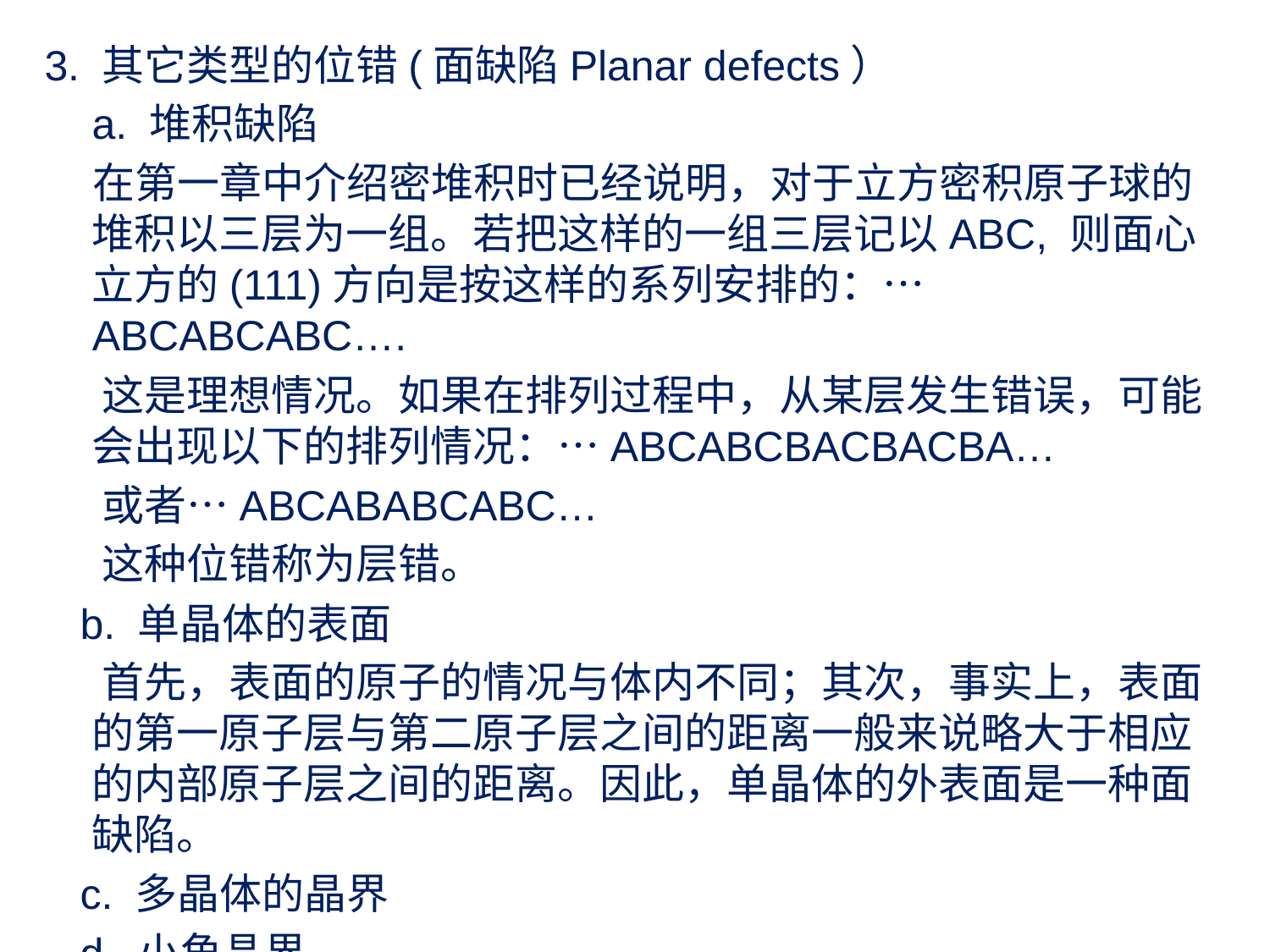

3. 其它类型的位错(面缺陷Planar defects）
    a. 堆积缺陷
    在第一章中介绍密堆积时已经说明，对于立方密积原子球的堆积以三层为一组。若把这样的一组三层记以ABC, 则面心立方的(111)方向是按这样的系列安排的：…ABCABCABC….
     这是理想情况。如果在排列过程中，从某层发生错误，可能会出现以下的排列情况：…ABCABCBACBACBA…
     或者…ABCABABCABC…
     这种位错称为层错。
   b. 单晶体的表面
     首先，表面的原子的情况与体内不同；其次，事实上，表面的第一原子层与第二原子层之间的距离一般来说略大于相应的内部原子层之间的距离。因此，单晶体的外表面是一种面缺陷。
   c. 多晶体的晶界
   d. 小角晶界